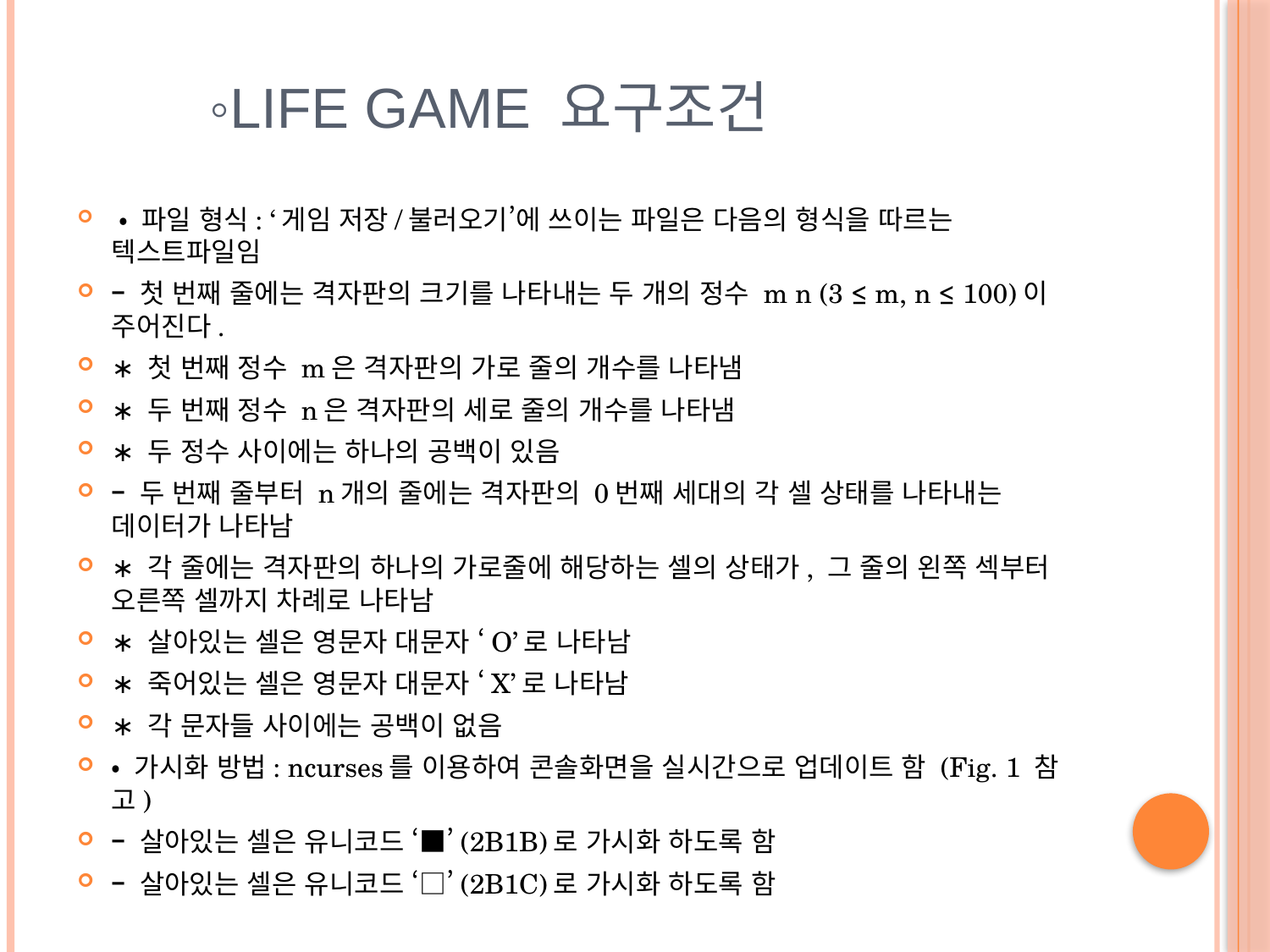

◦life game 요구조건
 • 파일 형식: ‘게임 저장/불러오기’에 쓰이는 파일은 다음의 형식을 따르는 텍스트파일임
– 첫 번째 줄에는 격자판의 크기를 나타내는 두 개의 정수 m n (3 ≤ m, n ≤ 100)이 주어진다.
∗ 첫 번째 정수 m은 격자판의 가로 줄의 개수를 나타냄
∗ 두 번째 정수 n은 격자판의 세로 줄의 개수를 나타냄
∗ 두 정수 사이에는 하나의 공백이 있음
– 두 번째 줄부터 n개의 줄에는 격자판의 0번째 세대의 각 셀 상태를 나타내는 데이터가 나타남
∗ 각 줄에는 격자판의 하나의 가로줄에 해당하는 셀의 상태가, 그 줄의 왼쪽 섹부터 오른쪽 셀까지 차례로 나타남
∗ 살아있는 셀은 영문자 대문자 ‘O’로 나타남
∗ 죽어있는 셀은 영문자 대문자 ‘X’로 나타남
∗ 각 문자들 사이에는 공백이 없음
• 가시화 방법: ncurses를 이용하여 콘솔화면을 실시간으로 업데이트 함 (Fig. 1 참고)
– 살아있는 셀은 유니코드 ‘■’(2B1B)로 가시화 하도록 함
– 살아있는 셀은 유니코드 ‘□’(2B1C)로 가시화 하도록 함